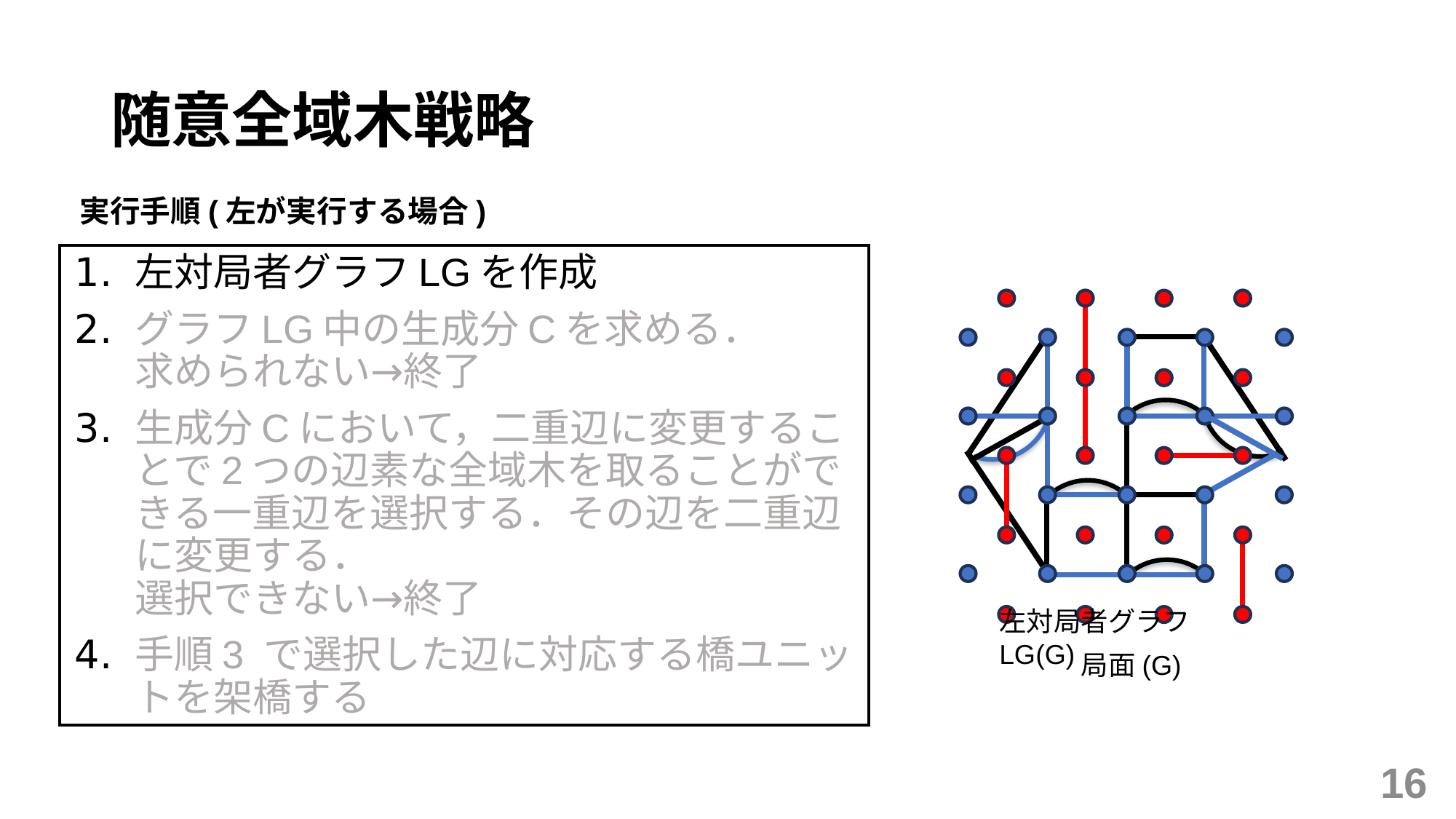

# 随意全域木戦略
実行手順(左が実行する場合)
左対局者グラフLGを作成
グラフLG中の生成分Cを求める．
求められない→終了
生成分Cにおいて，二重辺に変更することで2つの辺素な全域木を取ることができる一重辺を選択する．その辺を二重辺に変更する．
選択できない→終了
手順3 で選択した辺に対応する橋ユニットを架橋する

左対局者グラフLG(G)
局面(G)
16